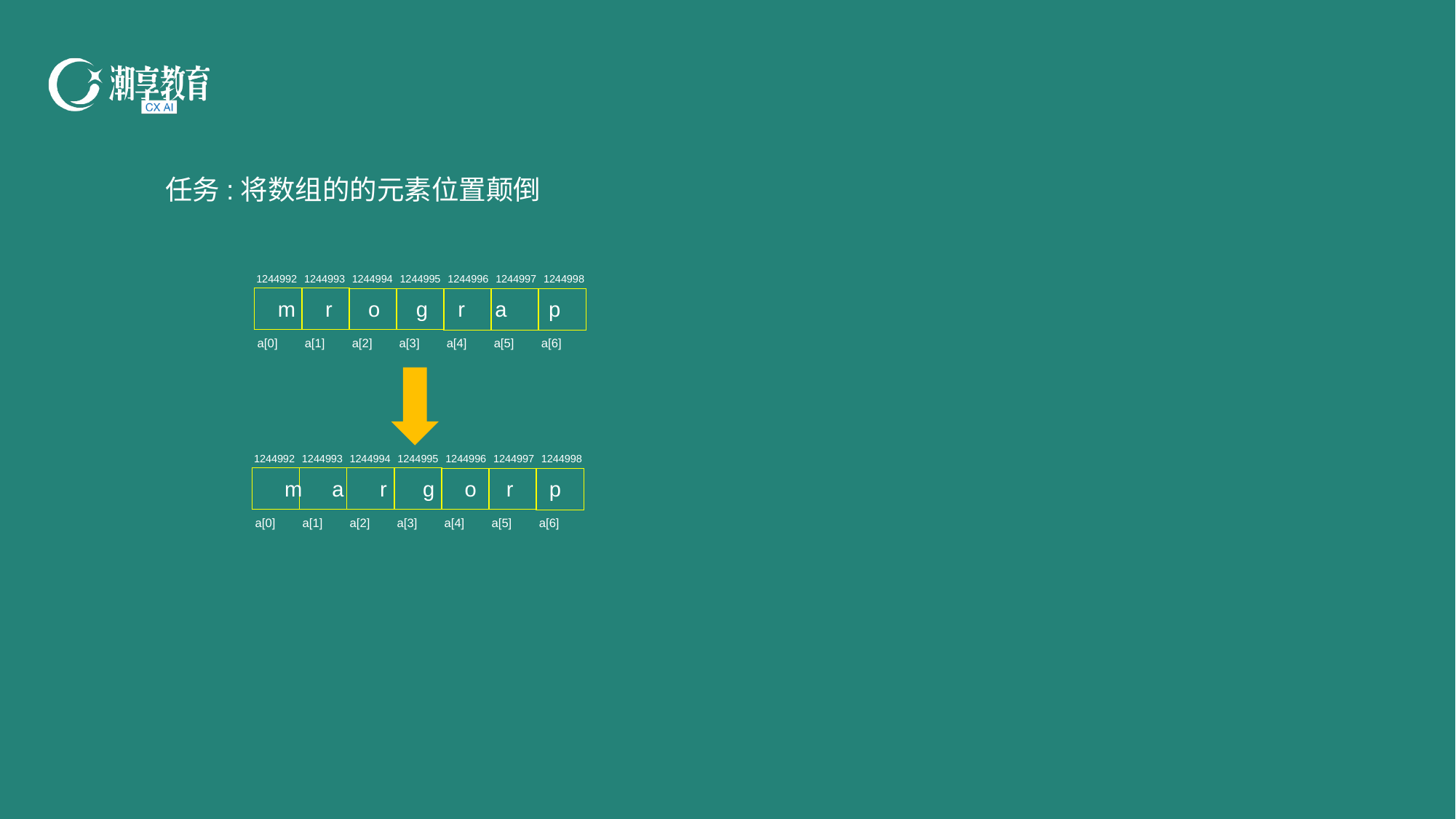

任务:将数组的的元素位置颠倒
1244992
1244993
1244994
1244995
1244996
1244997
1244998

m     r      o      g     r     a       p
a[0]
a[1]
a[2]
a[3]
a[4]
a[5]
a[6]

1244992
1244993
1244994
1244995
1244996
1244997
1244998

 m     a      r      g     o     r      p
a[0]
a[1]
a[2]
a[3]
a[4]
a[5]
a[6]